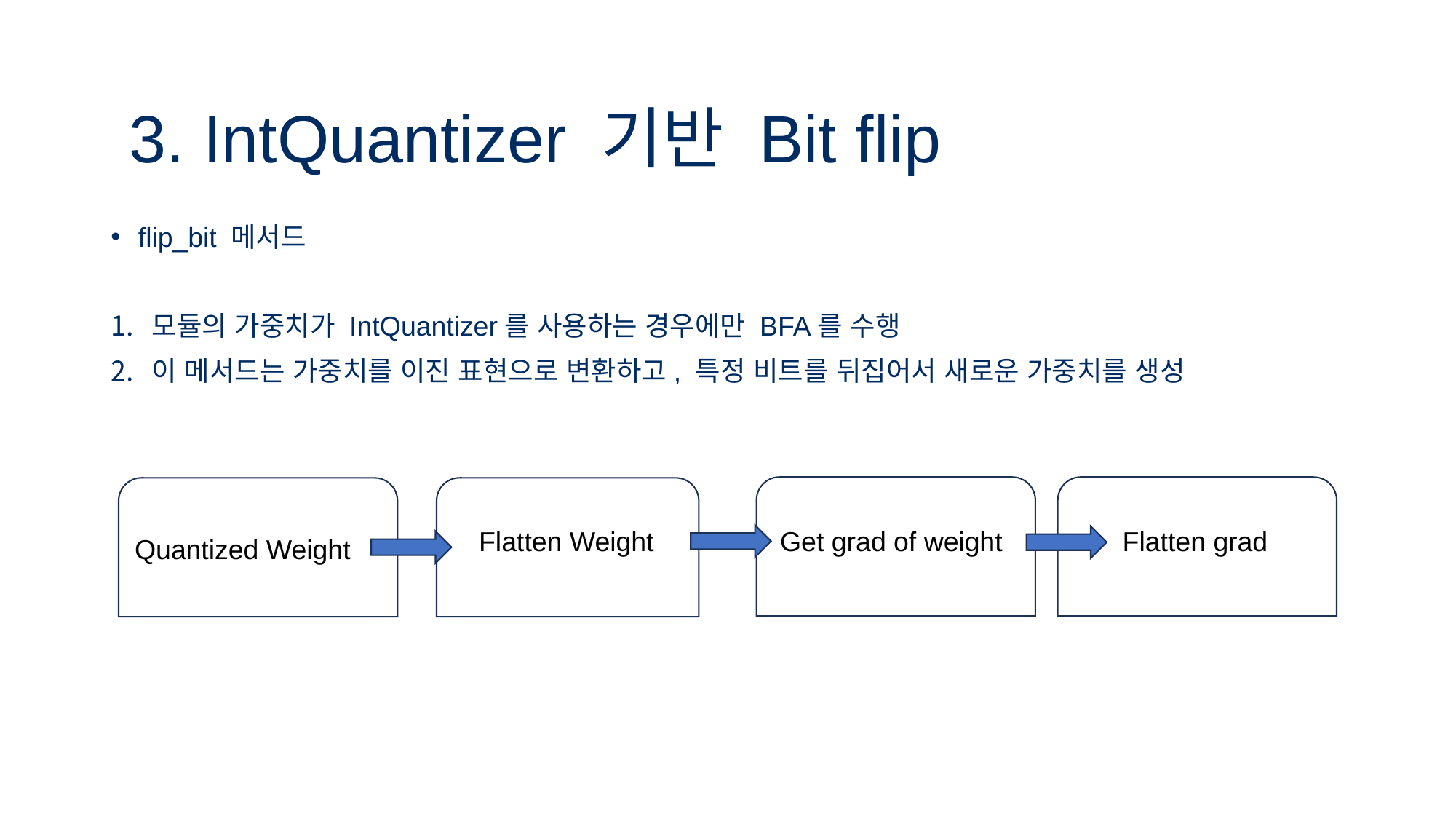

3. IntQuantizer 기반 Bit flip
flip_bit 메서드

모듈의 가중치가 IntQuantizer를 사용하는 경우에만 BFA를 수행
이 메서드는 가중치를 이진 표현으로 변환하고, 특정 비트를 뒤집어서 새로운 가중치를 생성

Flatten Weight
Get grad of weight
Flatten grad

Quantized Weight